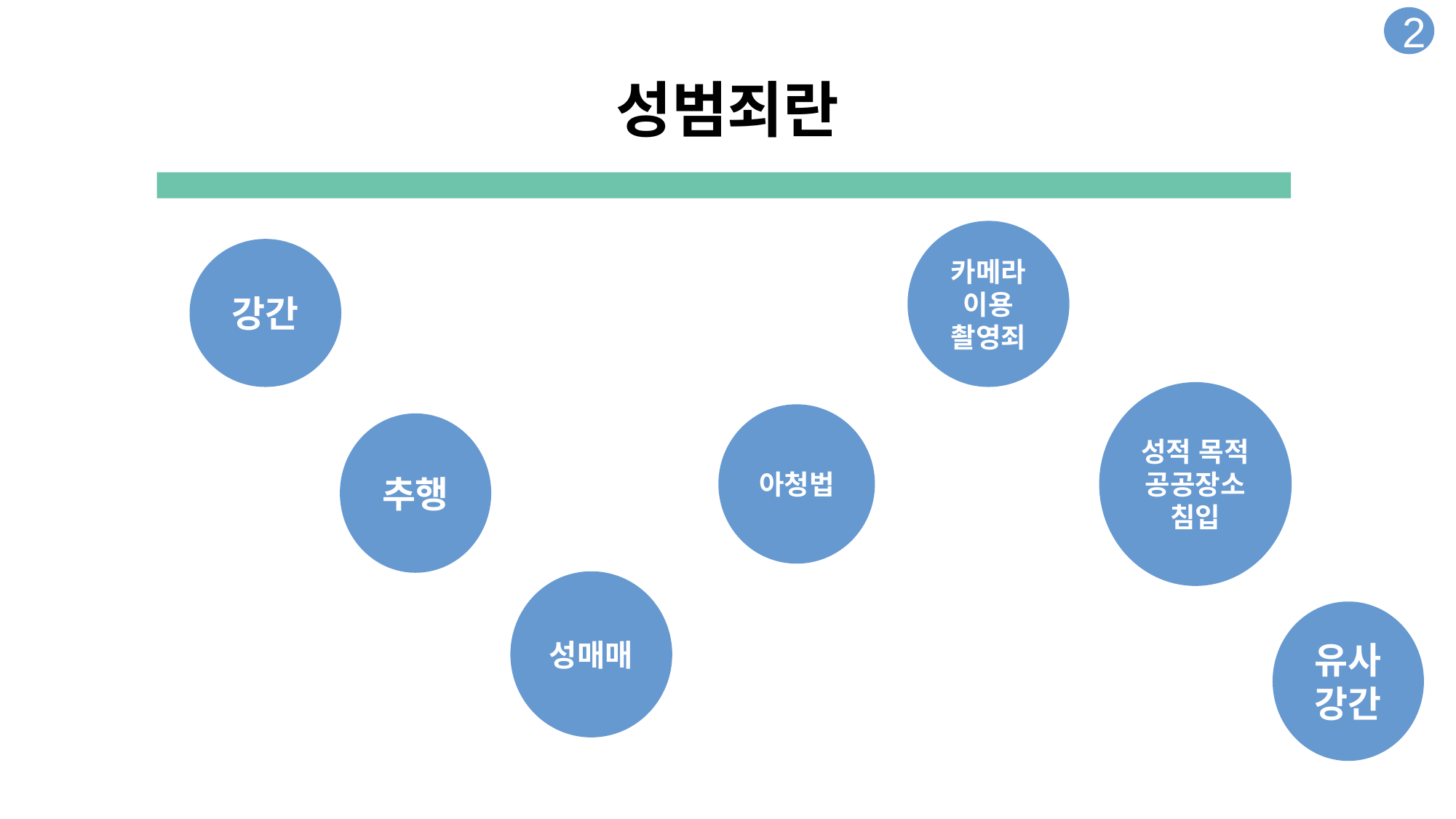

성범죄란
2

카메라 이용 촬영죄
강간
성적 목적 공공장소 침입
아청법
추행
성매매
유사강간